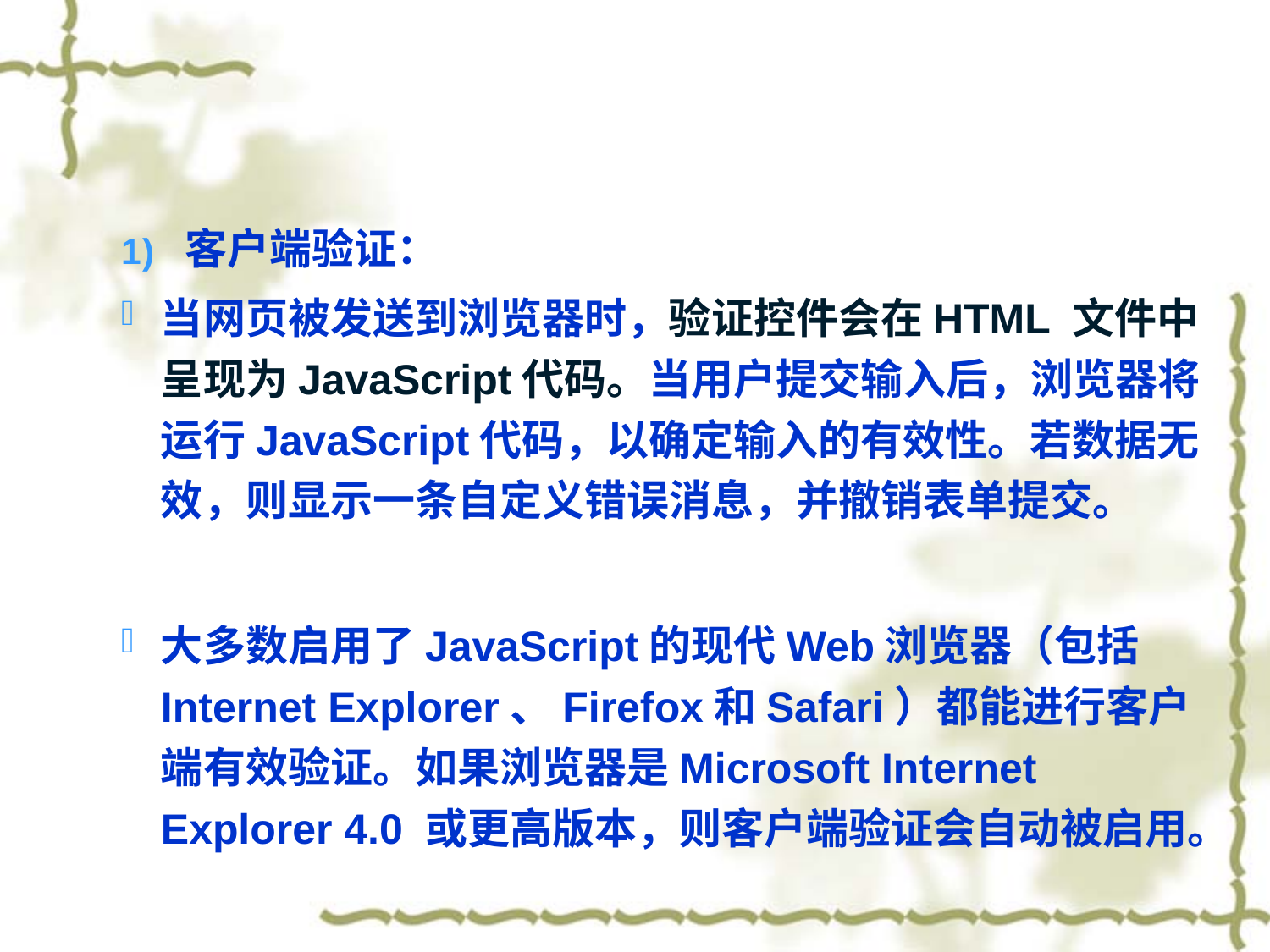

客户端验证：
当网页被发送到浏览器时，验证控件会在HTML 文件中呈现为JavaScript代码。当用户提交输入后，浏览器将运行JavaScript代码，以确定输入的有效性。若数据无效，则显示一条自定义错误消息，并撤销表单提交。

大多数启用了JavaScript的现代Web浏览器（包括Internet Explorer、Firefox和Safari）都能进行客户端有效验证。如果浏览器是Microsoft Internet Explorer 4.0 或更高版本，则客户端验证会自动被启用。